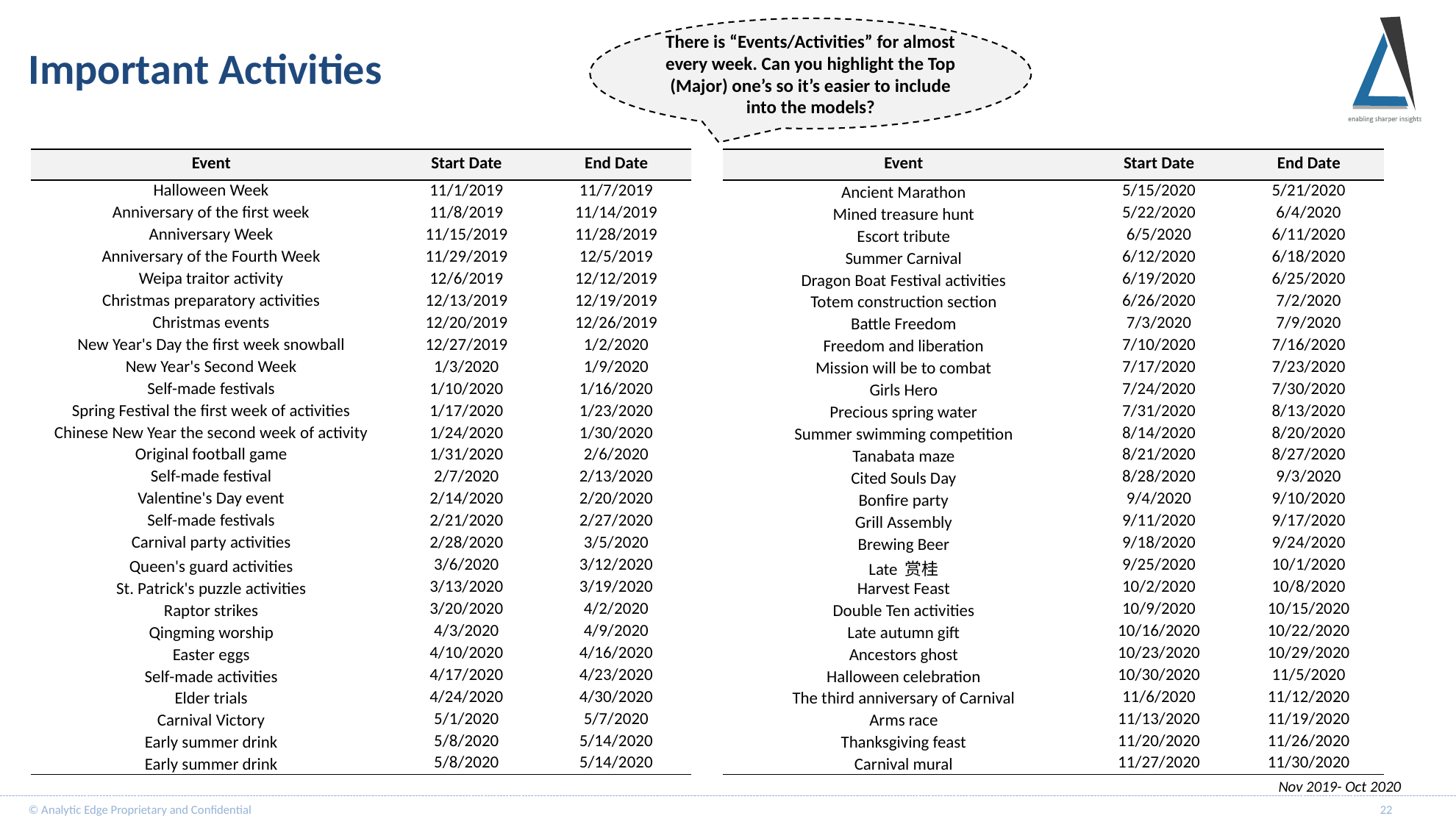

There is “Events/Activities” for almost every week. Can you highlight the Top (Major) one’s so it’s easier to include into the models?
# Important Activities
| Event | Start Date | End Date |
| --- | --- | --- |
| Halloween Week | 11/1/2019 | 11/7/2019 |
| Anniversary of the first week | 11/8/2019 | 11/14/2019 |
| Anniversary Week | 11/15/2019 | 11/28/2019 |
| Anniversary of the Fourth Week | 11/29/2019 | 12/5/2019 |
| Weipa traitor activity | 12/6/2019 | 12/12/2019 |
| Christmas preparatory activities | 12/13/2019 | 12/19/2019 |
| Christmas events | 12/20/2019 | 12/26/2019 |
| New Year's Day the first week snowball | 12/27/2019 | 1/2/2020 |
| New Year's Second Week | 1/3/2020 | 1/9/2020 |
| Self-made festivals | 1/10/2020 | 1/16/2020 |
| Spring Festival the first week of activities | 1/17/2020 | 1/23/2020 |
| Chinese New Year the second week of activity | 1/24/2020 | 1/30/2020 |
| Original football game | 1/31/2020 | 2/6/2020 |
| Self-made festival | 2/7/2020 | 2/13/2020 |
| Valentine's Day event | 2/14/2020 | 2/20/2020 |
| Self-made festivals | 2/21/2020 | 2/27/2020 |
| Carnival party activities | 2/28/2020 | 3/5/2020 |
| Queen's guard activities | 3/6/2020 | 3/12/2020 |
| St. Patrick's puzzle activities | 3/13/2020 | 3/19/2020 |
| Raptor strikes | 3/20/2020 | 4/2/2020 |
| Qingming worship | 4/3/2020 | 4/9/2020 |
| Easter eggs | 4/10/2020 | 4/16/2020 |
| Self-made activities | 4/17/2020 | 4/23/2020 |
| Elder trials | 4/24/2020 | 4/30/2020 |
| Carnival Victory | 5/1/2020 | 5/7/2020 |
| Early summer drink | 5/8/2020 | 5/14/2020 |
| Early summer drink | 5/8/2020 | 5/14/2020 |
|  |  |  |
| Event | Start Date | End Date |
| --- | --- | --- |
| Ancient Marathon | 5/15/2020 | 5/21/2020 |
| Mined treasure hunt | 5/22/2020 | 6/4/2020 |
| Escort tribute | 6/5/2020 | 6/11/2020 |
| Summer Carnival | 6/12/2020 | 6/18/2020 |
| Dragon Boat Festival activities | 6/19/2020 | 6/25/2020 |
| Totem construction section | 6/26/2020 | 7/2/2020 |
| Battle Freedom | 7/3/2020 | 7/9/2020 |
| Freedom and liberation | 7/10/2020 | 7/16/2020 |
| Mission will be to combat | 7/17/2020 | 7/23/2020 |
| Girls Hero | 7/24/2020 | 7/30/2020 |
| Precious spring water | 7/31/2020 | 8/13/2020 |
| Summer swimming competition | 8/14/2020 | 8/20/2020 |
| Tanabata maze | 8/21/2020 | 8/27/2020 |
| Cited Souls Day | 8/28/2020 | 9/3/2020 |
| Bonfire party | 9/4/2020 | 9/10/2020 |
| Grill Assembly | 9/11/2020 | 9/17/2020 |
| Brewing Beer | 9/18/2020 | 9/24/2020 |
| Late 赏桂 | 9/25/2020 | 10/1/2020 |
| Harvest Feast | 10/2/2020 | 10/8/2020 |
| Double Ten activities | 10/9/2020 | 10/15/2020 |
| Late autumn gift | 10/16/2020 | 10/22/2020 |
| Ancestors ghost | 10/23/2020 | 10/29/2020 |
| Halloween celebration | 10/30/2020 | 11/5/2020 |
| The third anniversary of Carnival | 11/6/2020 | 11/12/2020 |
| Arms race | 11/13/2020 | 11/19/2020 |
| Thanksgiving feast | 11/20/2020 | 11/26/2020 |
| Carnival mural | 11/27/2020 | 11/30/2020 |
Nov 2019- Oct 2020
© Analytic Edge Proprietary and Confidential
22